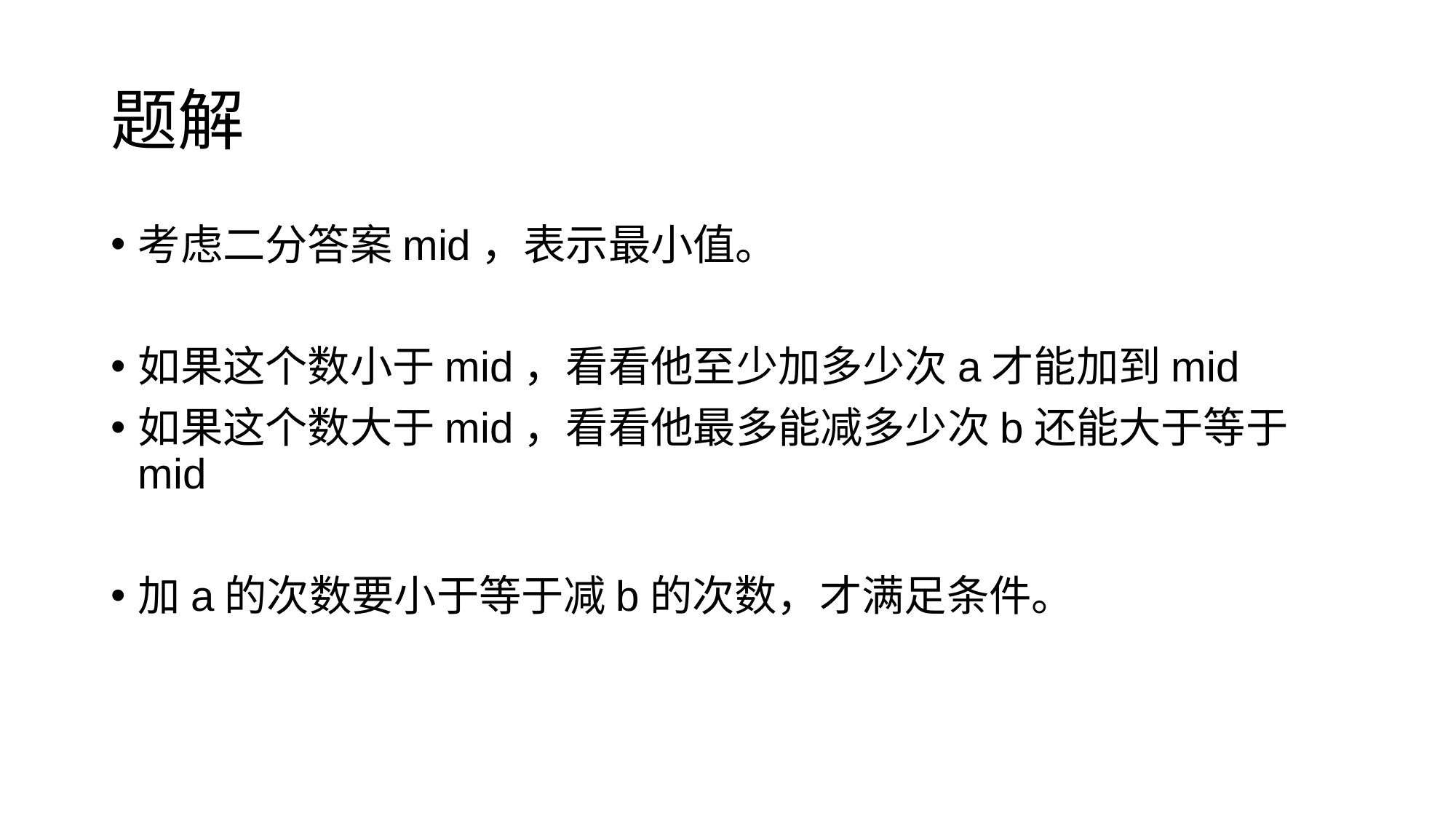

# 题解
考虑二分答案mid，表示最小值。

如果这个数小于mid，看看他至少加多少次a才能加到mid
如果这个数大于mid，看看他最多能减多少次b还能大于等于mid

加a的次数要小于等于减b的次数，才满足条件。